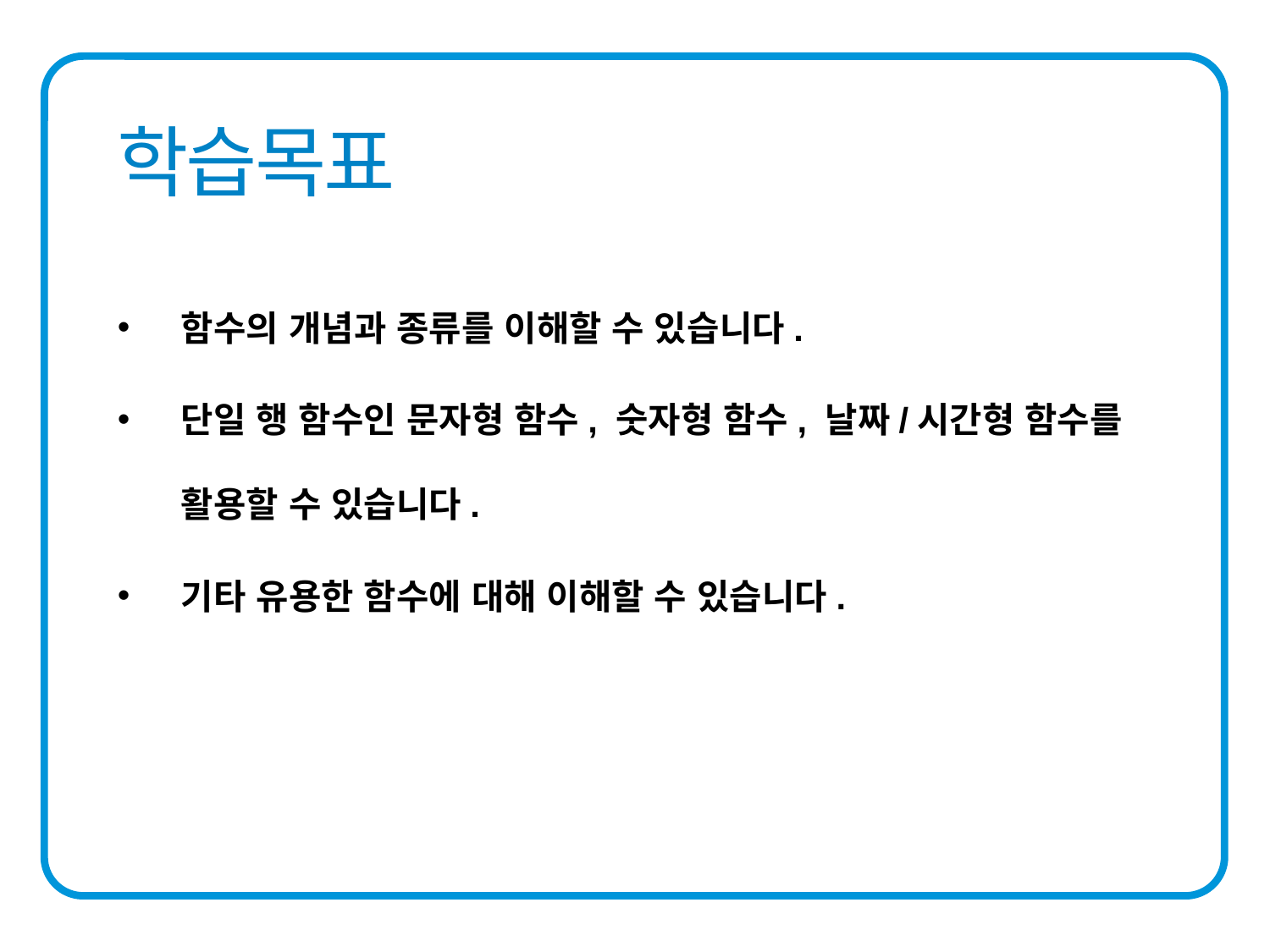

함수의 개념과 종류를 이해할 수 있습니다.
단일 행 함수인 문자형 함수, 숫자형 함수, 날짜/시간형 함수를 활용할 수 있습니다.
기타 유용한 함수에 대해 이해할 수 있습니다.